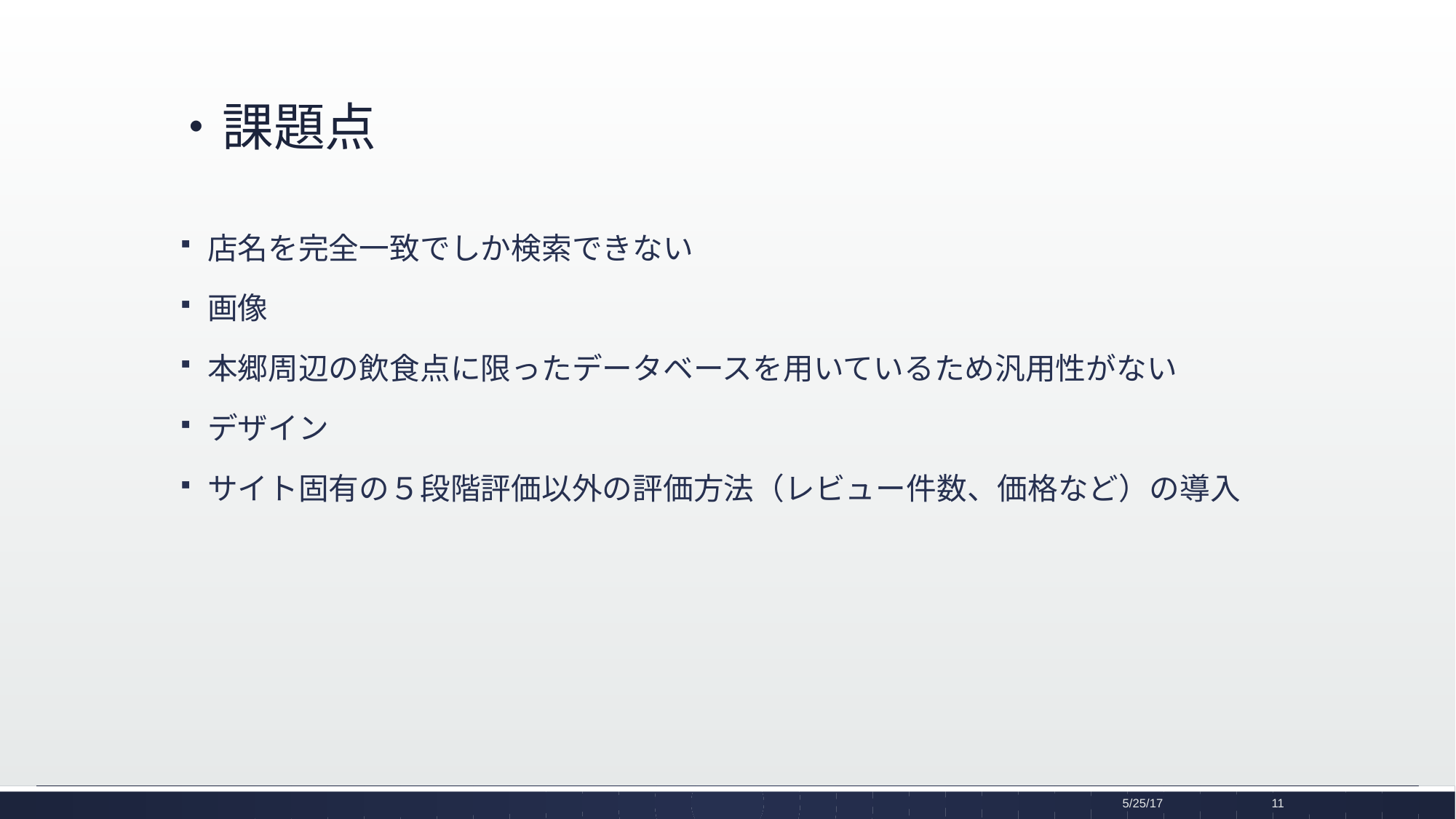

# ・課題点
店名を完全一致でしか検索できない
画像
本郷周辺の飲食点に限ったデータベースを用いているため汎用性がない
デザイン
サイト固有の５段階評価以外の評価方法（レビュー件数、価格など）の導入

5/25/17
11